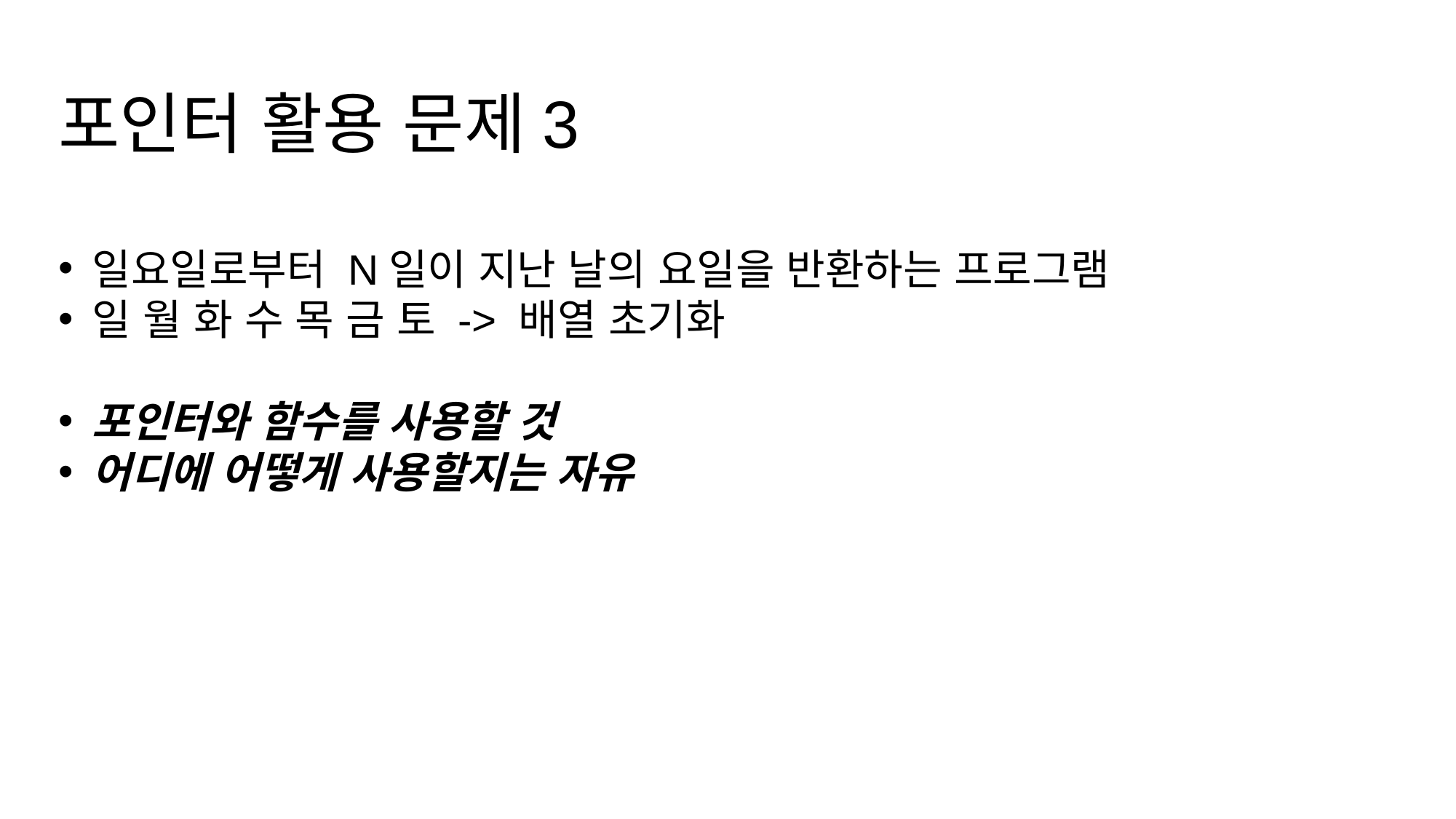

# 포인터 활용 문제3
일요일로부터 N일이 지난 날의 요일을 반환하는 프로그램
일 월 화 수 목 금 토 -> 배열 초기화

포인터와 함수를 사용할 것
어디에 어떻게 사용할지는 자유